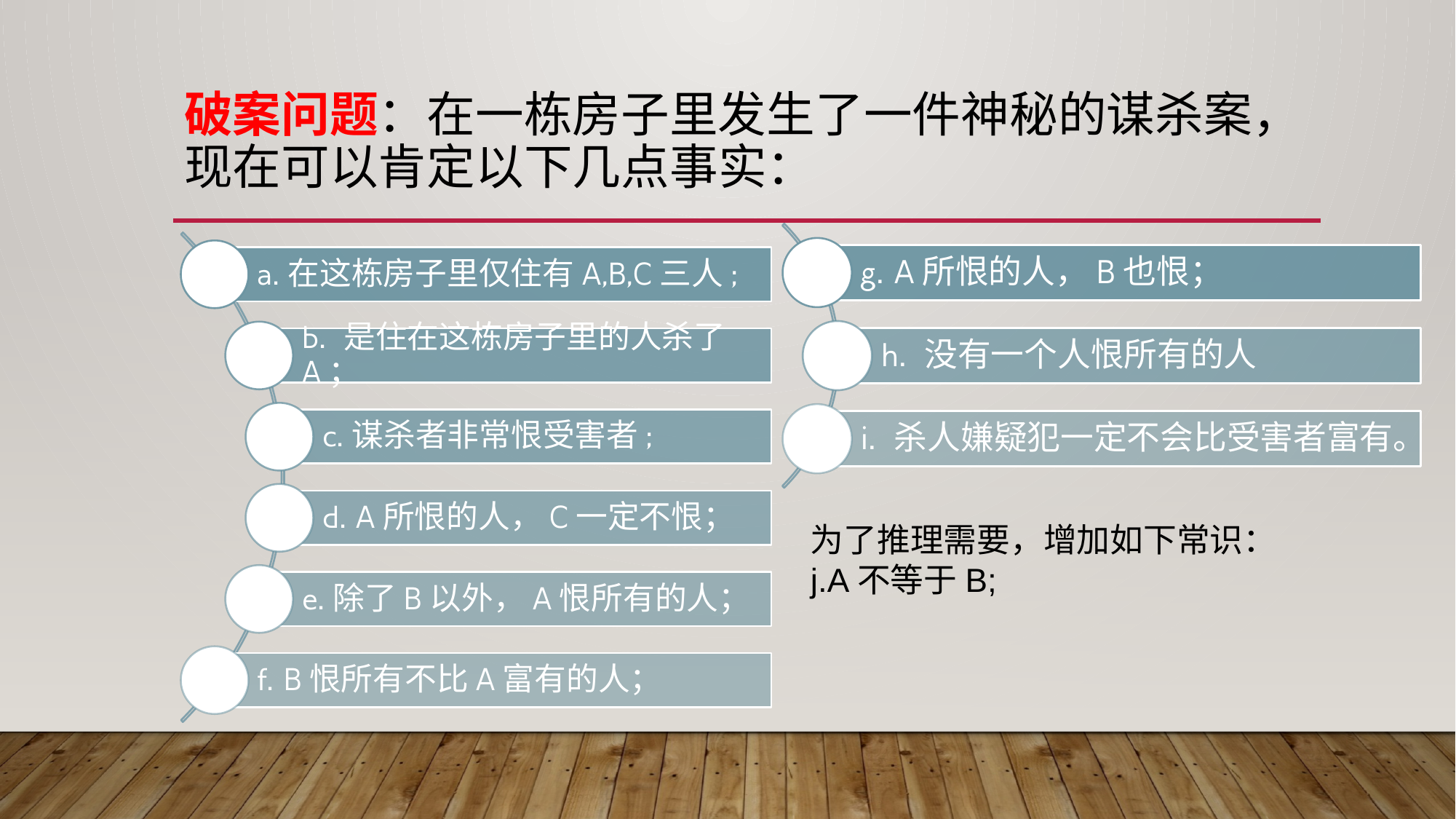

# 破案问题：在一栋房子里发生了一件神秘的谋杀案，现在可以肯定以下几点事实：
g. A所恨的人，B也恨；
h. 没有一个人恨所有的人
i. 杀人嫌疑犯一定不会比受害者富有。
a.在这栋房子里仅住有A,B,C三人;
b. 是住在这栋房子里的人杀了A；
c.谋杀者非常恨受害者;
d. A所恨的人，C一定不恨；
e.除了B以外，A恨所有的人；
f. B恨所有不比A富有的人；
为了推理需要，增加如下常识：
j.A不等于B;